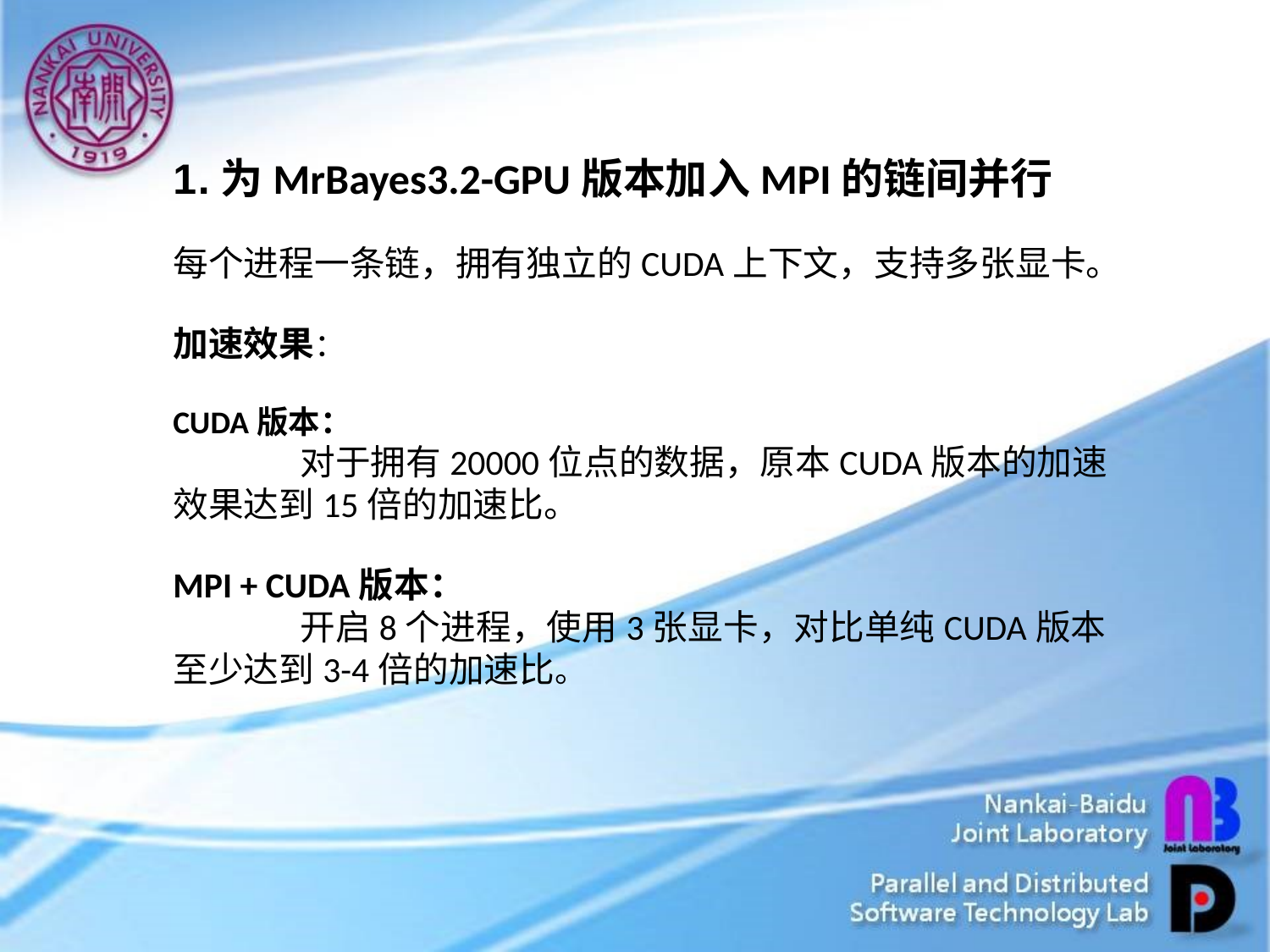

为MrBayes3.2-GPU版本加入MPI的链间并行

每个进程一条链，拥有独立的CUDA上下文，支持多张显卡。

加速效果：

CUDA版本：
	对于拥有20000位点的数据，原本CUDA版本的加速效果达到15倍的加速比。

MPI + CUDA版本：
	开启8个进程，使用3张显卡，对比单纯CUDA版本至少达到3-4倍的加速比。